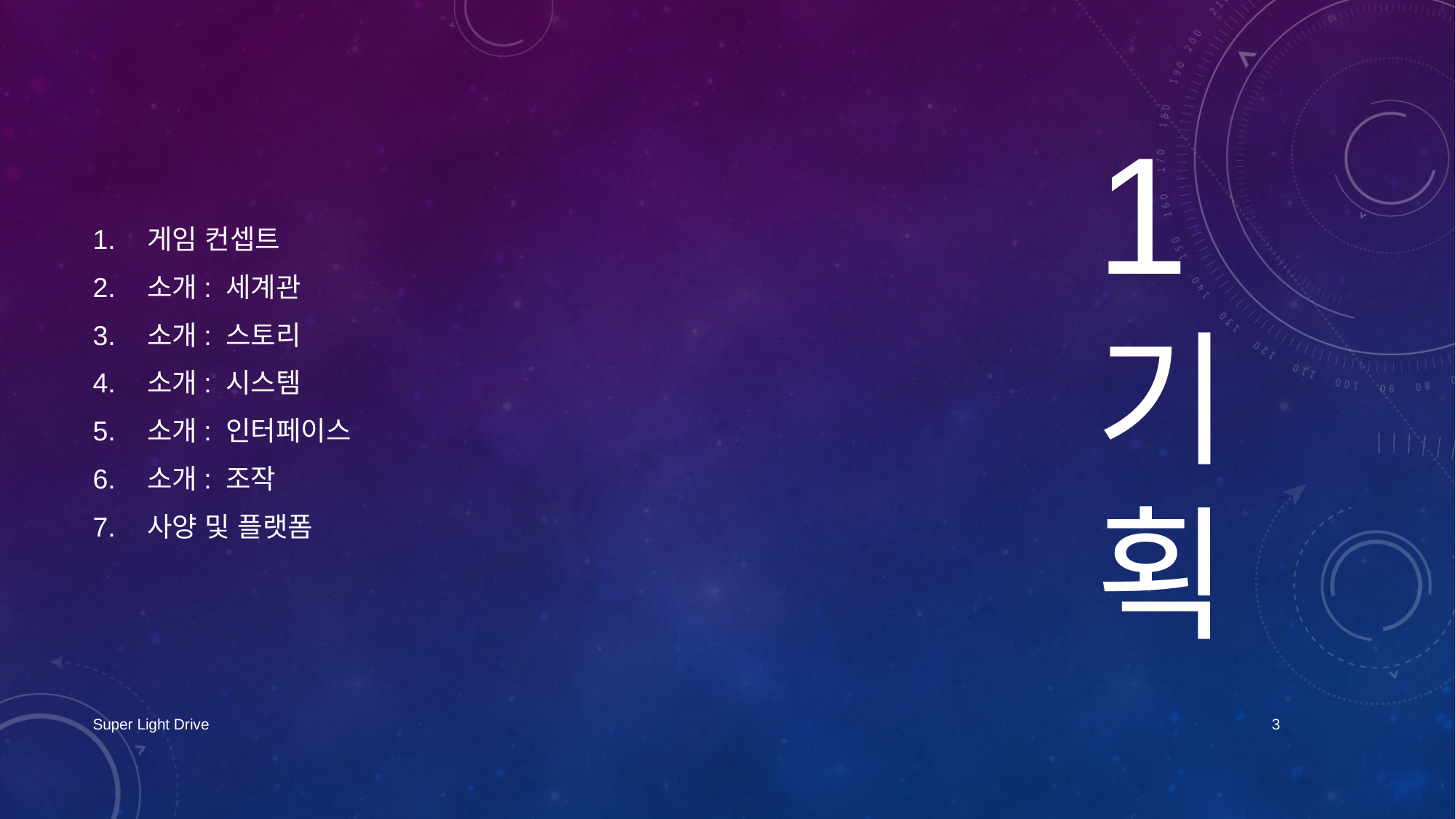

# 1기획

게임 컨셉트
소개: 세계관
소개: 스토리
소개: 시스템
소개: 인터페이스
소개: 조작
사양 및 플랫폼

Super Light Drive
3